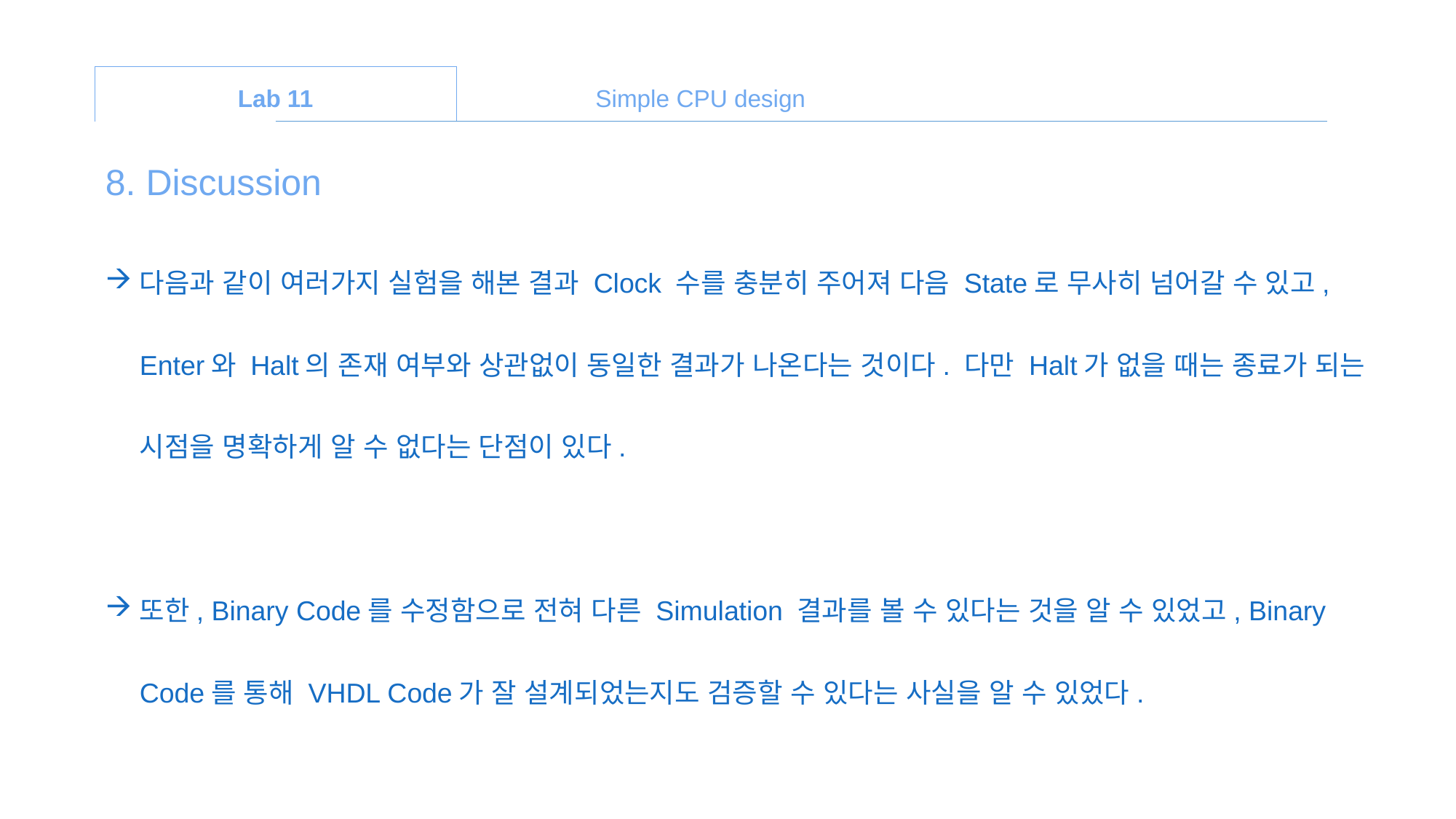

Lab 11
Simple CPU design
8. Discussion
다음과 같이 여러가지 실험을 해본 결과 Clock 수를 충분히 주어져 다음 State로 무사히 넘어갈 수 있고, Enter와 Halt의 존재 여부와 상관없이 동일한 결과가 나온다는 것이다. 다만 Halt가 없을 때는 종료가 되는 시점을 명확하게 알 수 없다는 단점이 있다.

또한, Binary Code를 수정함으로 전혀 다른 Simulation 결과를 볼 수 있다는 것을 알 수 있었고, Binary Code를 통해 VHDL Code가 잘 설계되었는지도 검증할 수 있다는 사실을 알 수 있었다.